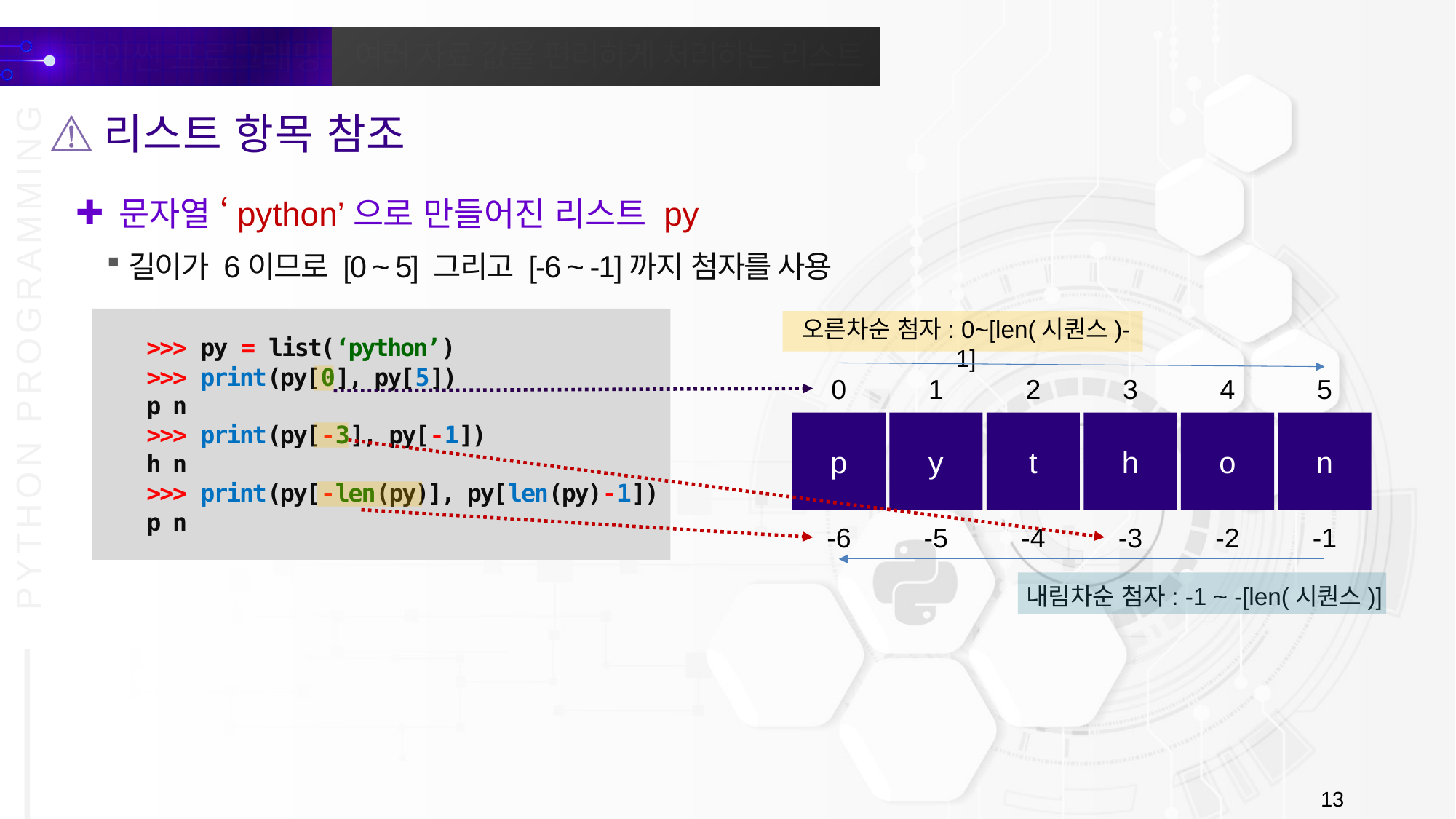

리스트 항목 참조
문자열 ‘python’으로 만들어진 리스트 py
길이가 6이므로 [0 ~ 5] 그리고 [-6 ~ -1]까지 첨자를 사용
>>> py = list(‘python’)
>>> print(py[0], py[5])
p n
>>> print(py[-3], py[-1])
h n
>>> print(py[-len(py)], py[len(py)-1])
p n
오른차순 첨자: 0~[len(시퀀스)-1]

0
1
2
3
4
5
p
y
t
h
o
n
-6
-5
-4
-3
-2
-1

내림차순 첨자: -1 ~ -[len(시퀀스)]

13